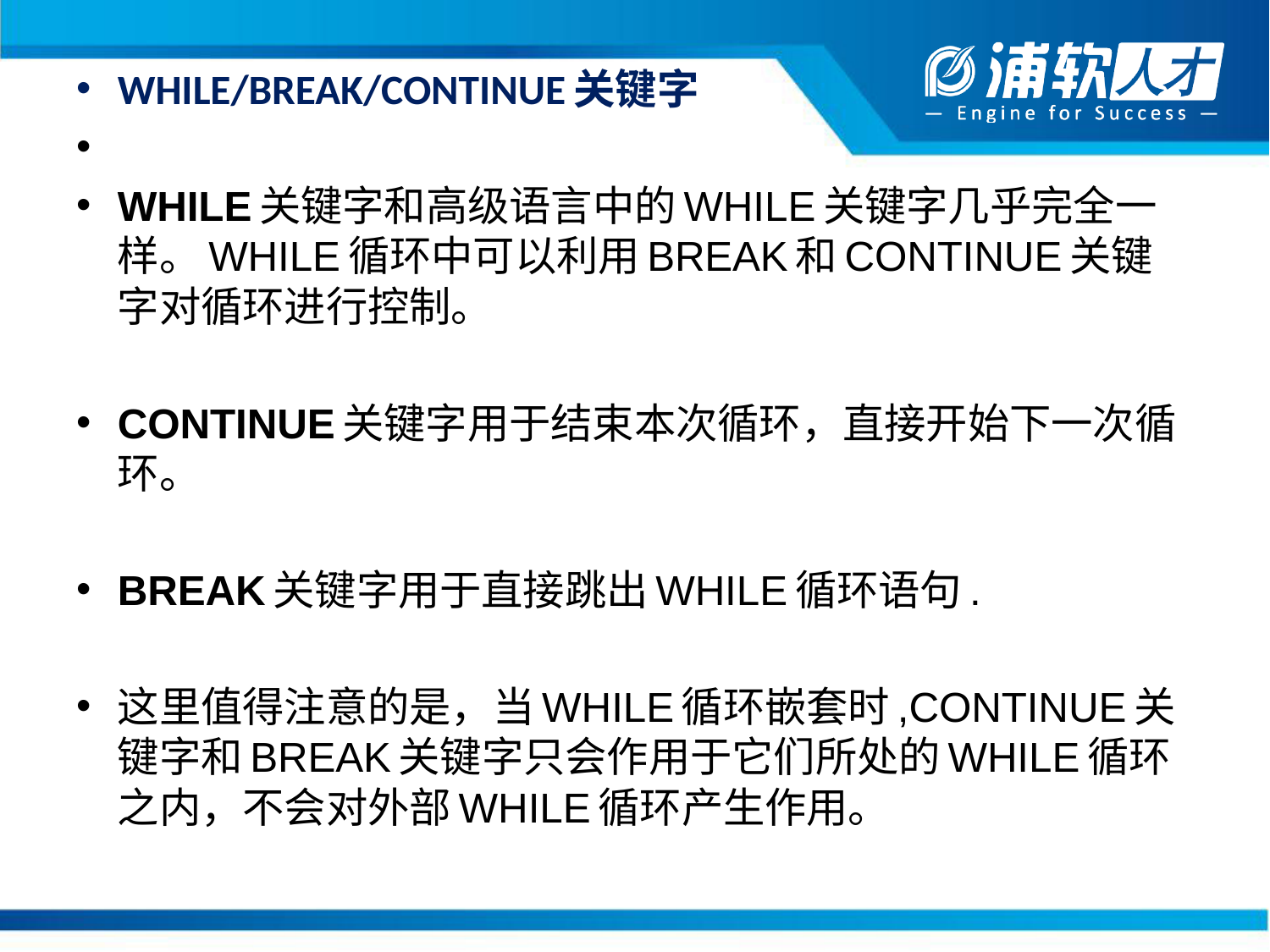

WHILE/BREAK/CONTINUE关键字

WHILE关键字和高级语言中的WHILE关键字几乎完全一样。WHILE循环中可以利用BREAK和CONTINUE关键字对循环进行控制。

CONTINUE关键字用于结束本次循环，直接开始下一次循环。

BREAK关键字用于直接跳出WHILE循环语句.

这里值得注意的是，当WHILE循环嵌套时,CONTINUE关键字和BREAK关键字只会作用于它们所处的WHILE循环之内，不会对外部WHILE循环产生作用。